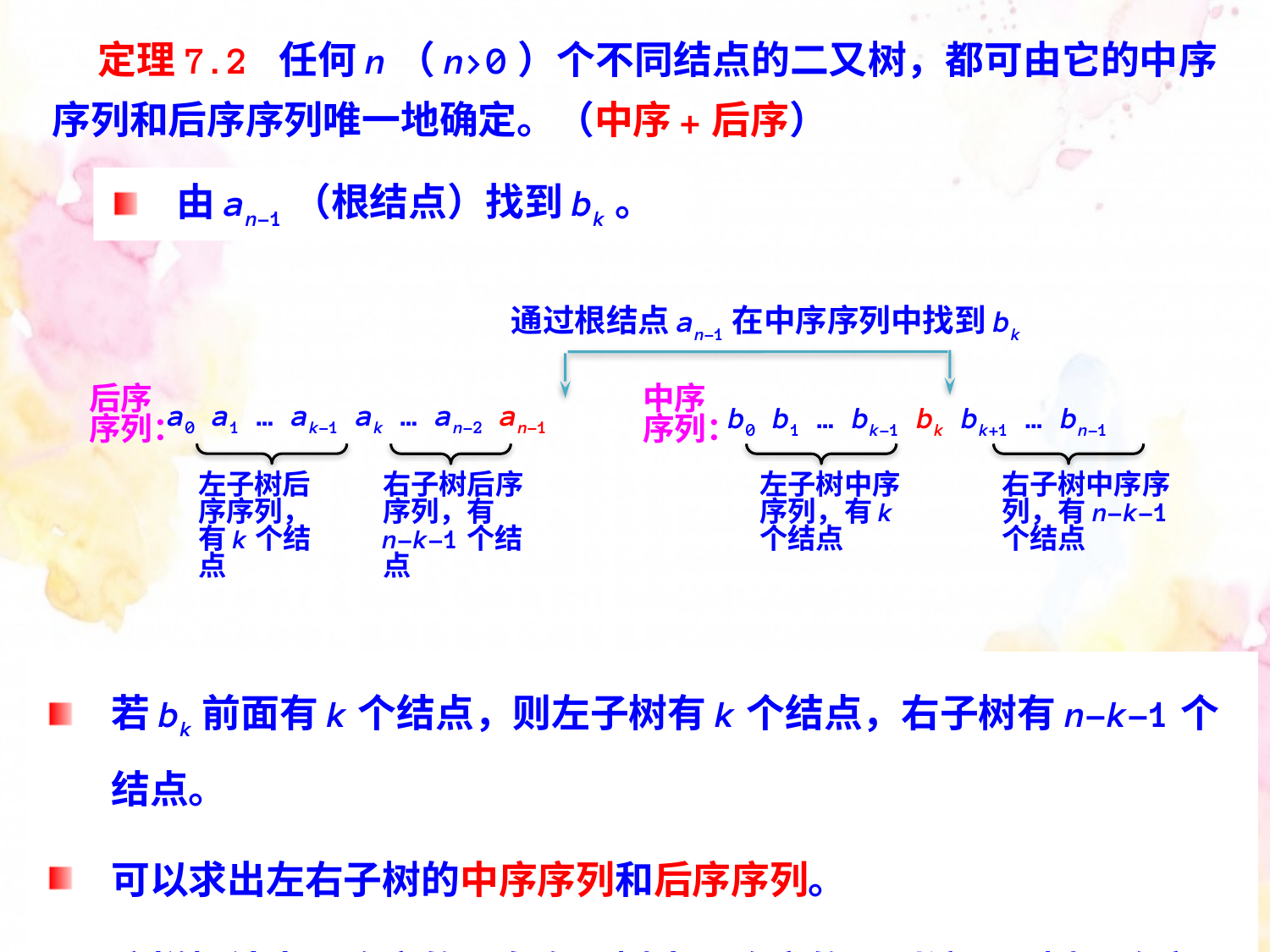

定理7.2 任何n（n>0）个不同结点的二又树，都可由它的中序序列和后序序列唯一地确定。（中序+后序）
由an-1（根结点）找到bk。
通过根结点an-1在中序序列中找到bk

后序
序列：
中序
序列：

a0 a1 … ak-1 ak … an-2 an-1
b0 b1 … bk-1 bk bk+1 … bn-1
左子树后序序列，有k个结点
右子树后序序列，有n-k-1个结点
左子树中序序列，有k个结点
右子树中序序列，有n-k-1个结点
若bk前面有k个结点，则左子树有k个结点，右子树有n-k-1个结点。
可以求出左右子树的中序序列和后序序列。
这样根结点是确定的，左右子树也是确定的，则该二叉树是确定的。